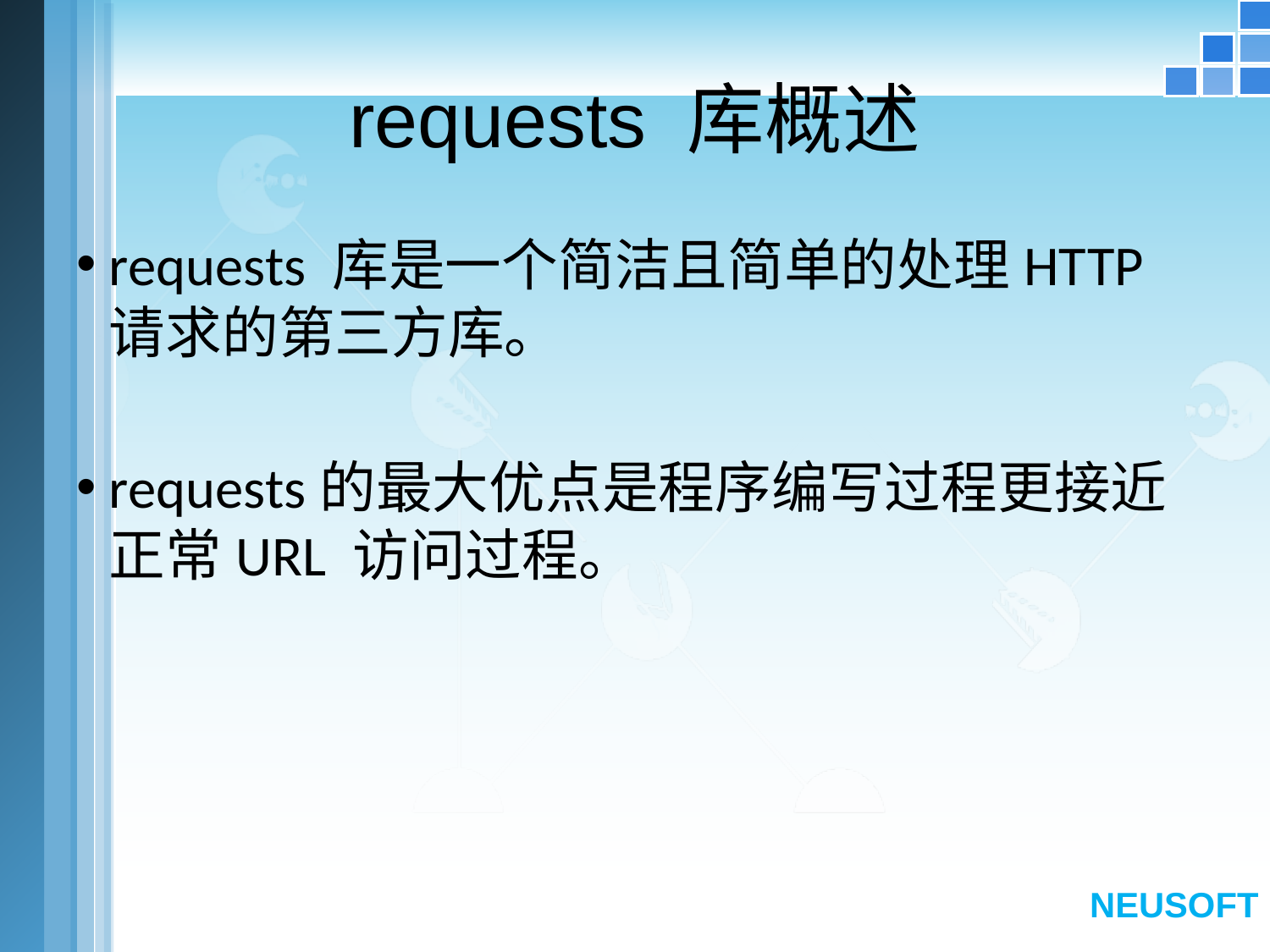

# requests 库概述
requests 库是一个简洁且简单的处理HTTP请求的第三方库。

requests的最大优点是程序编写过程更接近正常URL 访问过程。